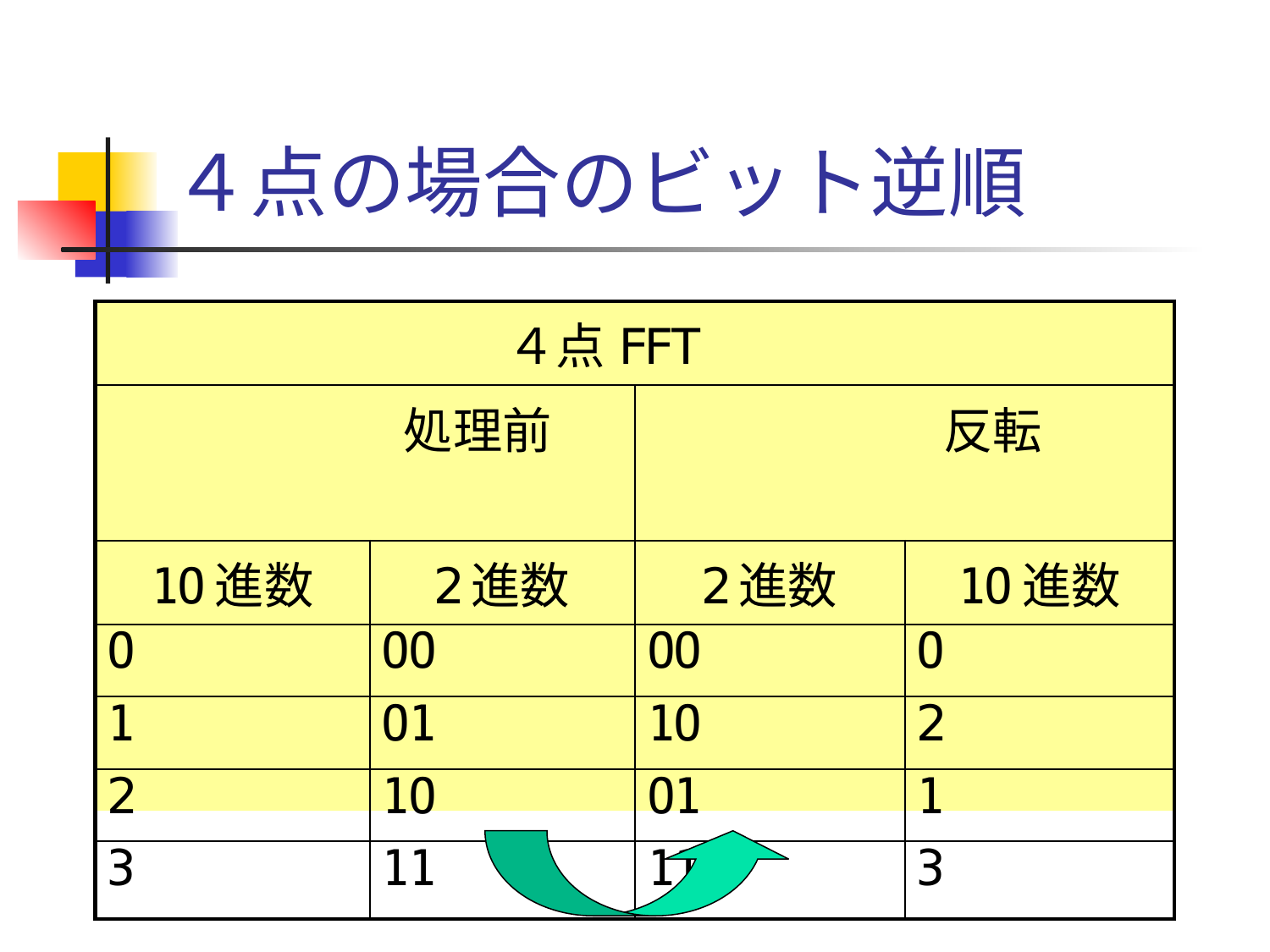

# ４点の場合のビット逆順

|  | ４点FFT |  |  |
| --- | --- | --- | --- |
| 処理前 |  | 反転 |  |
| 10進数 | 2進数 | 2進数 | 10進数 |
| 0 | 00 | 00 | 0 |
| 1 | 01 | 10 | 2 |
| 2 | 10 | 01 | 1 |
| 3 | 11 | 11 | 3 |